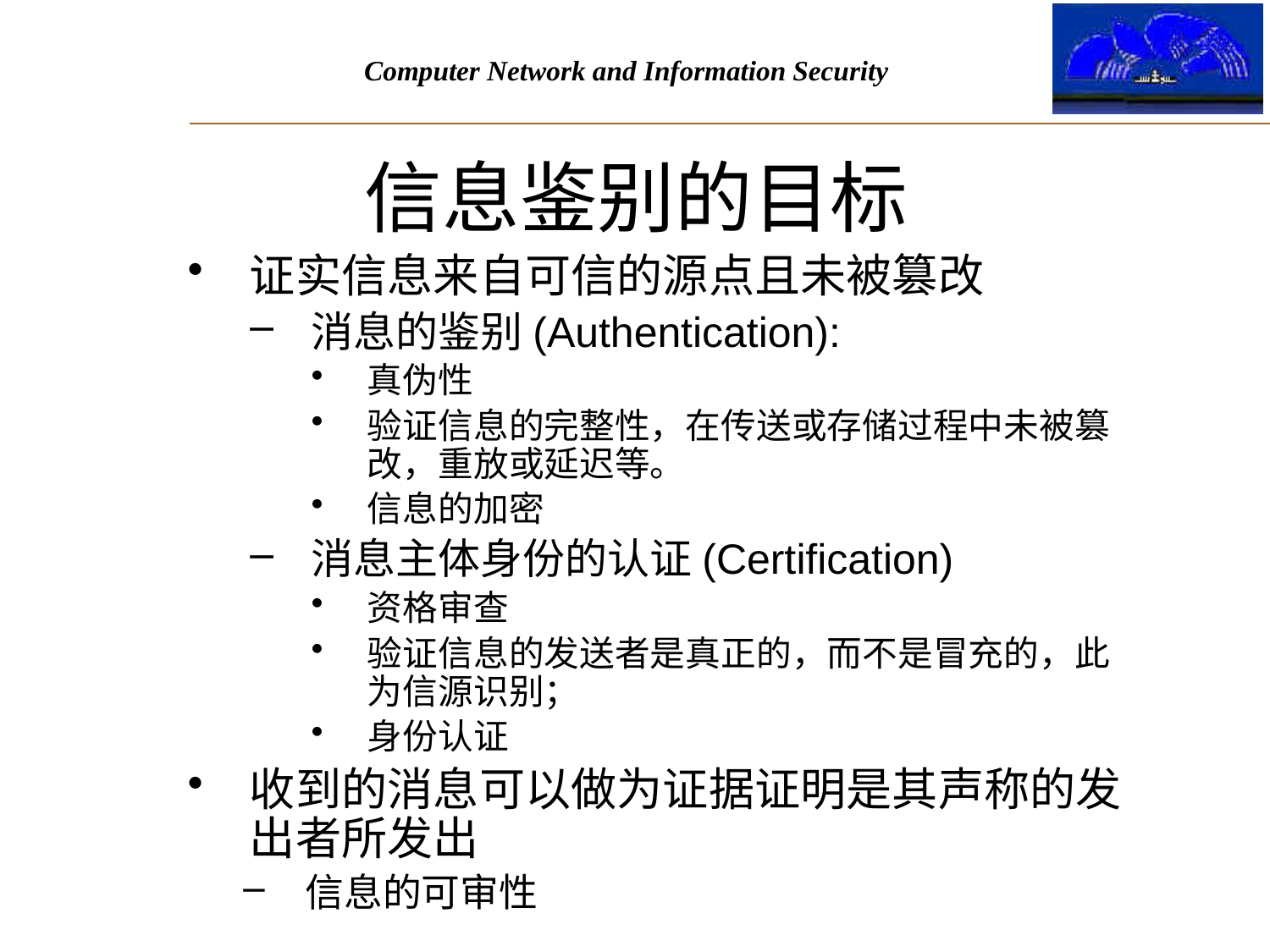

# 信息鉴别的目标
证实信息来自可信的源点且未被篡改
消息的鉴别(Authentication):
真伪性
验证信息的完整性，在传送或存储过程中未被篡改，重放或延迟等。
信息的加密
消息主体身份的认证(Certification)
资格审查
验证信息的发送者是真正的，而不是冒充的，此为信源识别；
身份认证
收到的消息可以做为证据证明是其声称的发出者所发出
信息的可审性